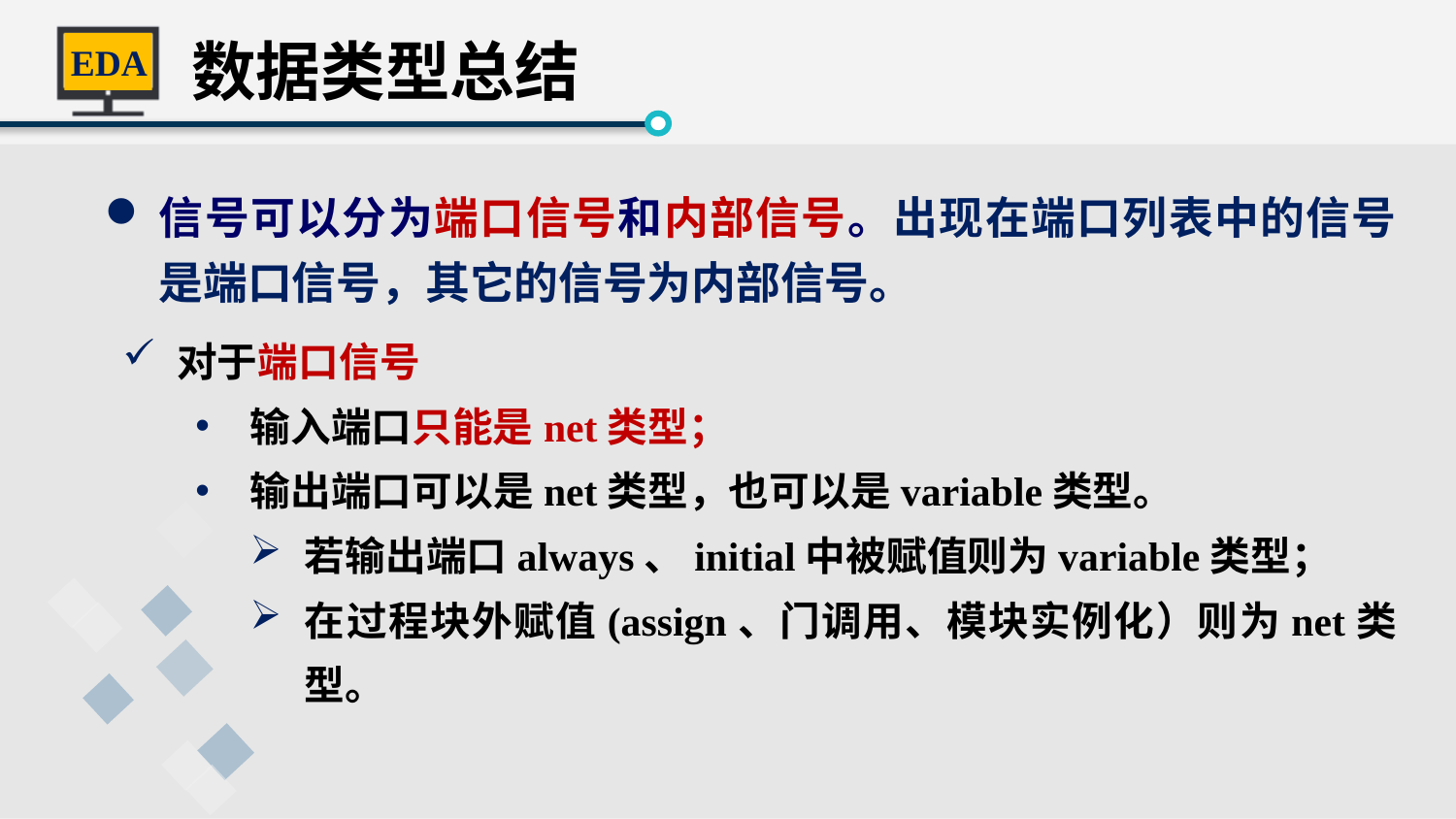

数据类型总结
信号可以分为端口信号和内部信号。出现在端口列表中的信号是端口信号，其它的信号为内部信号。
对于端口信号
输入端口只能是net类型；
输出端口可以是net类型，也可以是variable类型。
若输出端口always、initial中被赋值则为variable类型；
在过程块外赋值(assign、门调用、模块实例化）则为net类型。